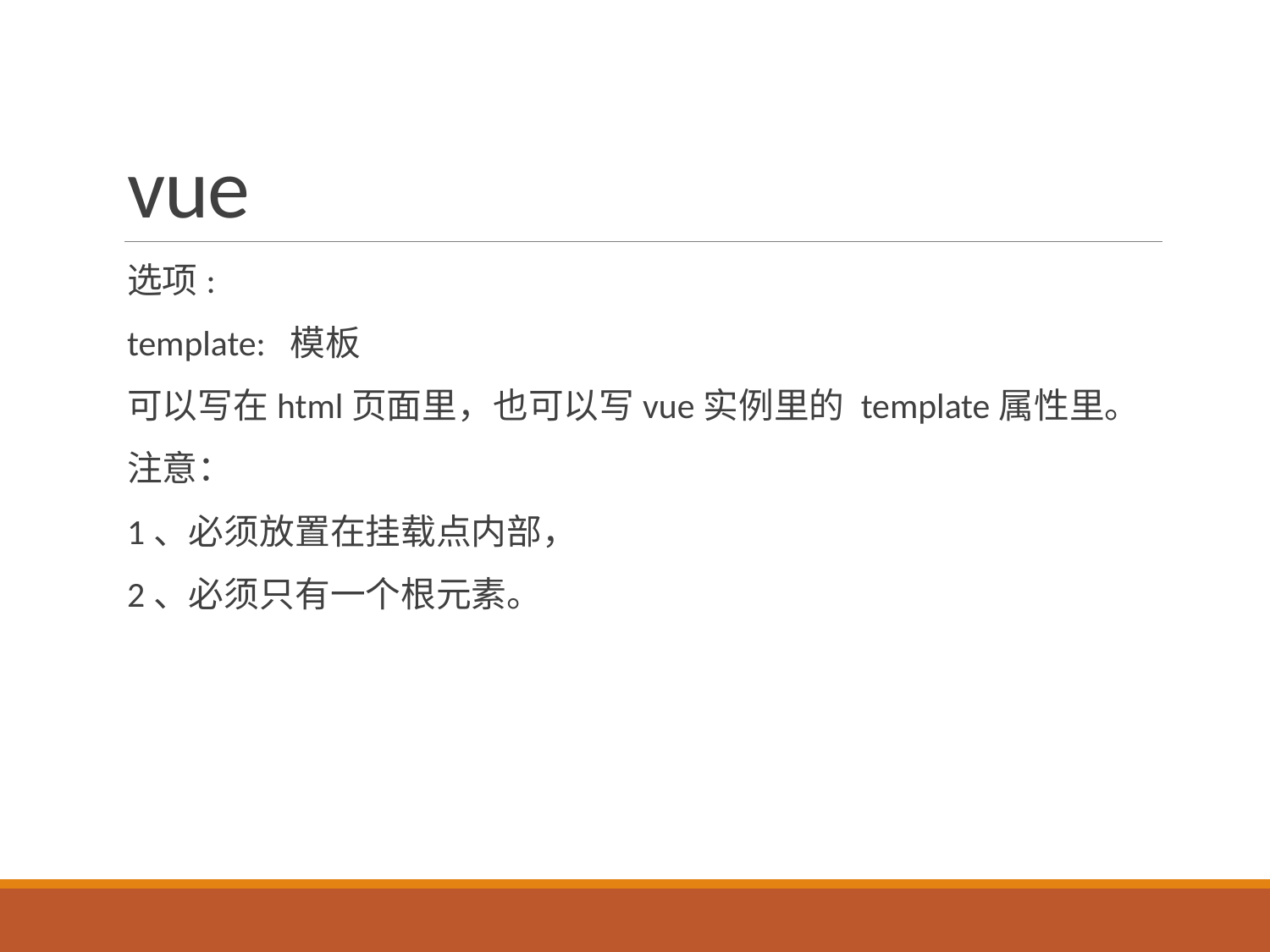

# vue
选项:
template:  模板
可以写在html页面里，也可以写vue实例里的 template属性里。
注意：
1、必须放置在挂载点内部，
2、必须只有一个根元素。